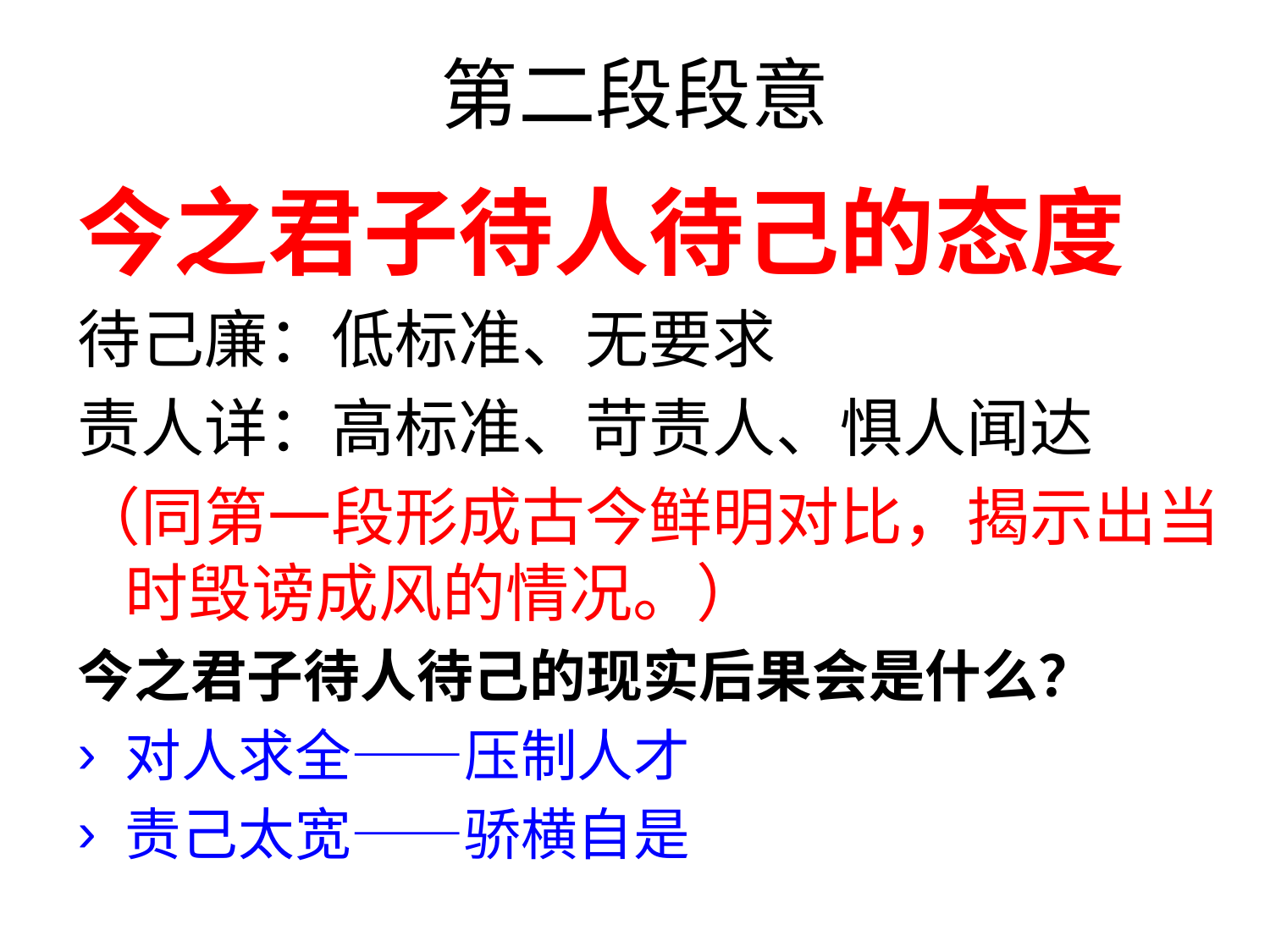

# 第二段段意
今之君子待人待己的态度
待己廉：低标准、无要求
责人详：高标准、苛责人、惧人闻达
（同第一段形成古今鲜明对比，揭示出当时毁谤成风的情况。）
今之君子待人待己的现实后果会是什么？
对人求全——压制人才
责己太宽——骄横自是